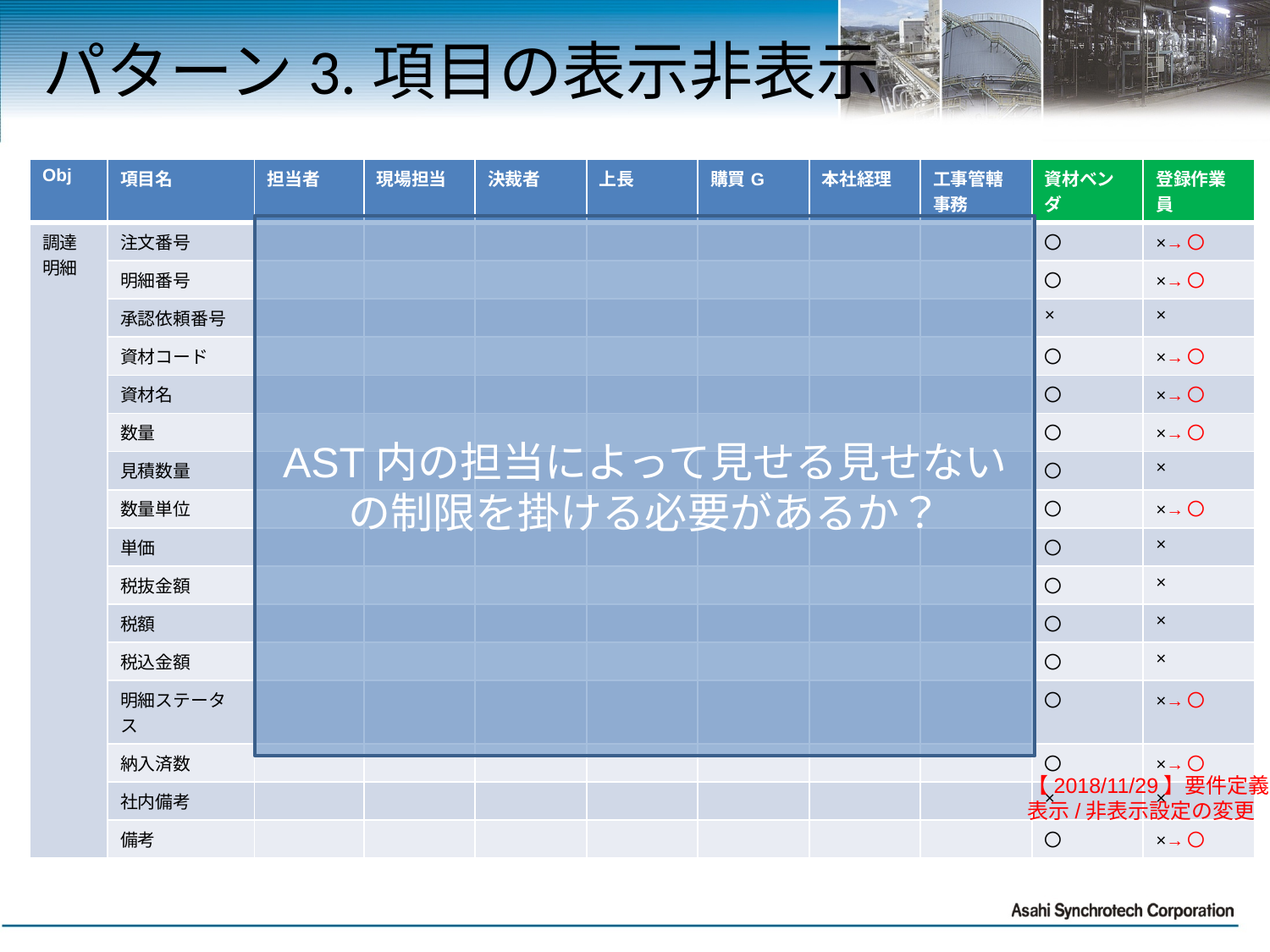

# パターン3.項目の表示非表示
| Obj | 項目名 | 担当者 | 現場担当 | 決裁者 | 上長 | 購買G | 本社経理 | 工事管轄事務 | 資材ベンダ | 登録作業員 |
| --- | --- | --- | --- | --- | --- | --- | --- | --- | --- | --- |
| 調達 明細 | 注文番号 |  |  |  |  |  |  |  | 〇 | ×→〇 |
|  | 明細番号 |  |  |  |  |  |  |  | 〇 | ×→〇 |
|  | 承認依頼番号 |  |  |  |  |  |  |  | × | × |
|  | 資材コード |  |  |  |  |  |  |  | 〇 | ×→〇 |
|  | 資材名 |  |  |  |  |  |  |  | 〇 | ×→〇 |
|  | 数量 |  |  |  |  |  |  |  | 〇 | ×→〇 |
|  | 見積数量 |  |  |  |  |  |  |  | 〇 | × |
|  | 数量単位 |  |  |  |  |  |  |  | 〇 | ×→〇 |
|  | 単価 |  |  |  |  |  |  |  | 〇 | × |
|  | 税抜金額 |  |  |  |  |  |  |  | 〇 | × |
|  | 税額 |  |  |  |  |  |  |  | 〇 | × |
|  | 税込金額 |  |  |  |  |  |  |  | 〇 | × |
|  | 明細ステータス |  |  |  |  |  |  |  | 〇 | ×→〇 |
|  | 納入済数 |  |  |  |  |  |  |  | 〇 | ×→〇 |
|  | 社内備考 |  |  |  |  |  |  |  | × | × |
|  | 備考 |  |  |  |  |  |  |  | 〇 | ×→〇 |
AST内の担当によって見せる見せない
の制限を掛ける必要があるか？
【2018/11/29】要件定義
表示/非表示設定の変更